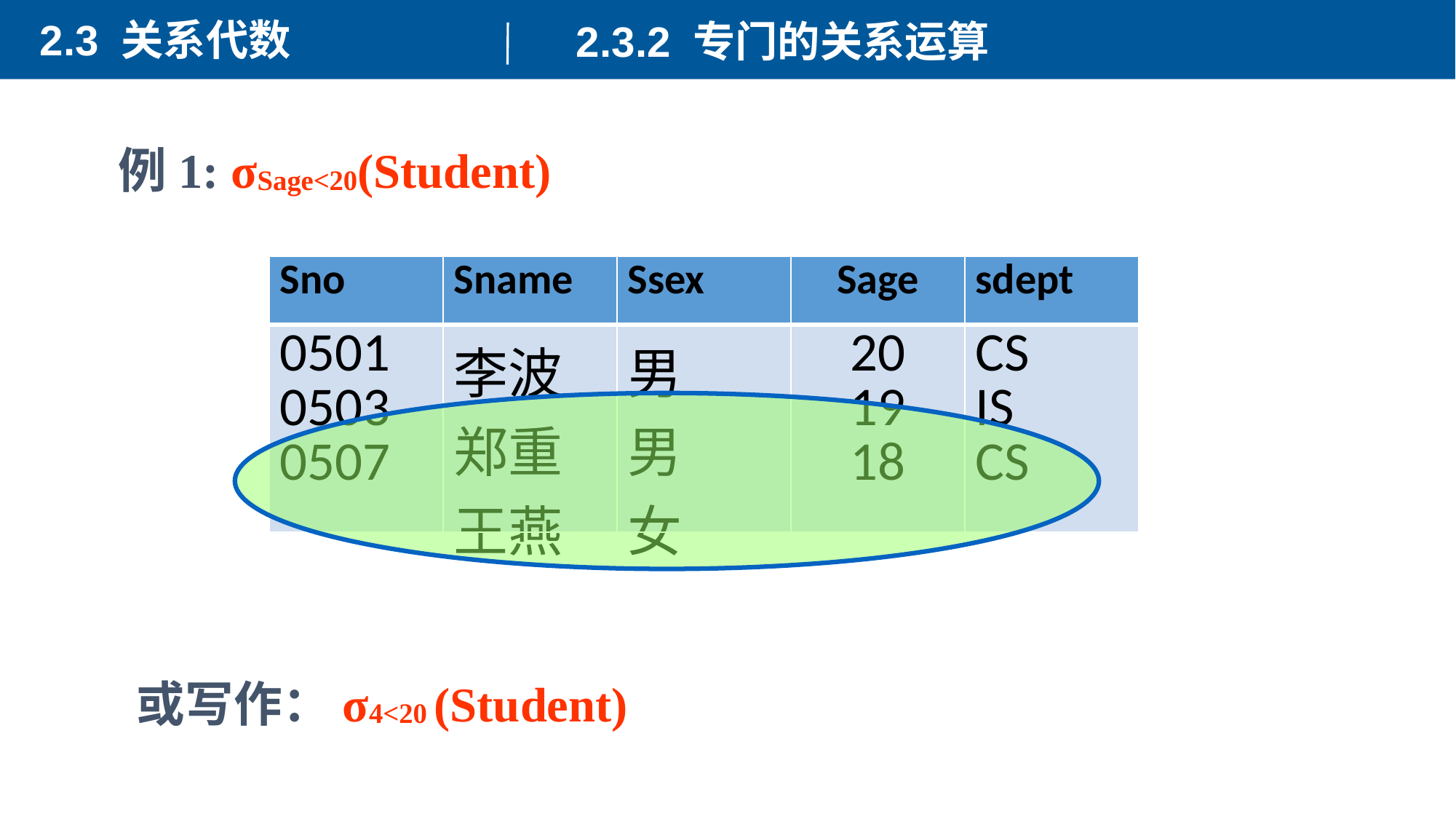

2.3 关系代数
2.3.2 专门的关系运算
例1: σSage<20(Student)
| Sno | Sname | Ssex | Sage | sdept |
| --- | --- | --- | --- | --- |
| 0501 0503 0507 | 李波 郑重 王燕 | 男 男 女 | 20 19 18 | CS IS CS |

或写作：σ4<20 (Student)